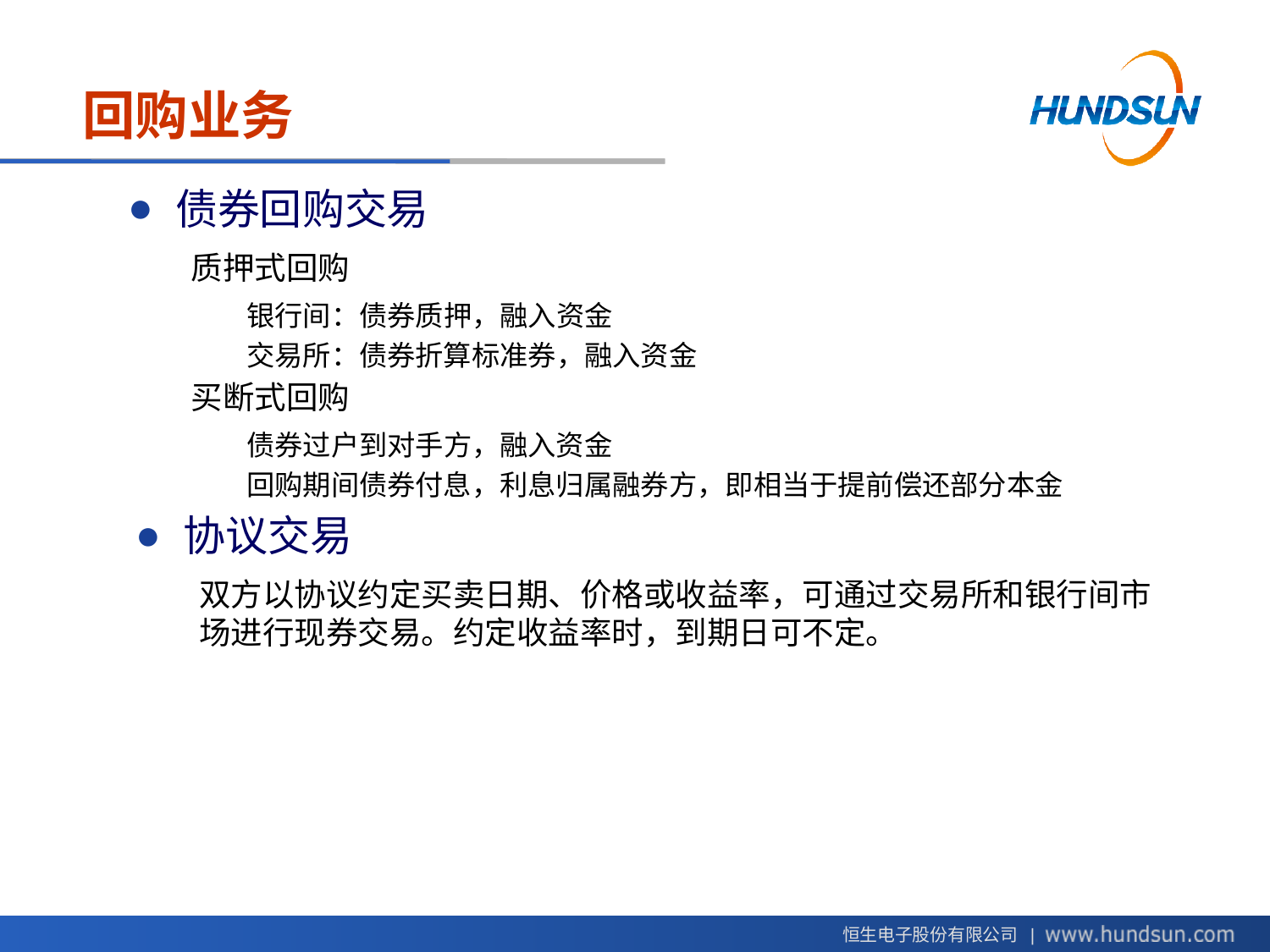

# 回购业务
债券回购交易
质押式回购
银行间：债券质押，融入资金
交易所：债券折算标准券，融入资金
买断式回购
债券过户到对手方，融入资金
回购期间债券付息，利息归属融券方，即相当于提前偿还部分本金
协议交易
双方以协议约定买卖日期、价格或收益率，可通过交易所和银行间市场进行现券交易。约定收益率时，到期日可不定。